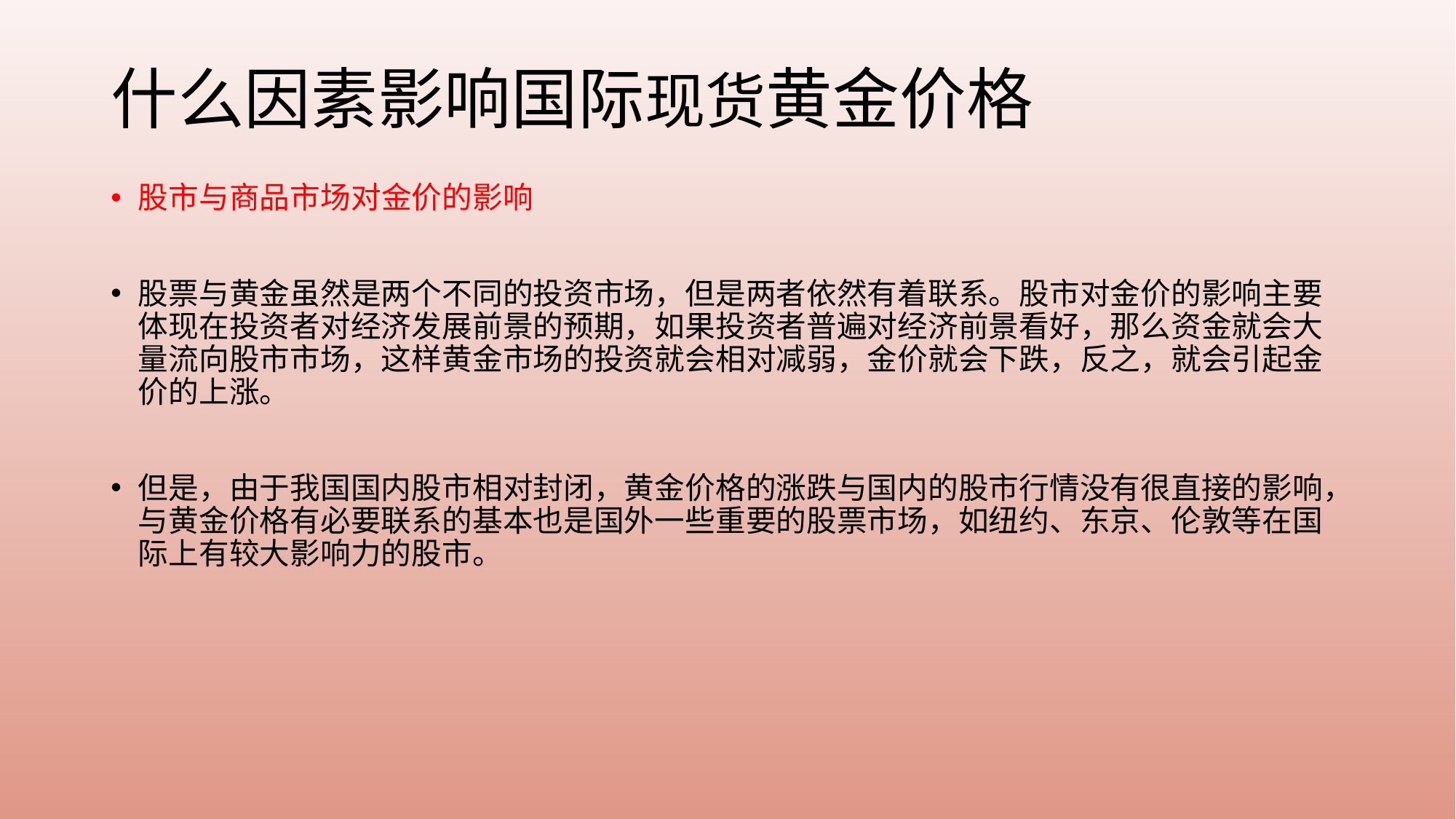

# 什么因素影响国际现货黄金价格
股市与商品市场对金价的影响

股票与黄金虽然是两个不同的投资市场，但是两者依然有着联系。股市对金价的影响主要体现在投资者对经济发展前景的预期，如果投资者普遍对经济前景看好，那么资金就会大量流向股市市场，这样黄金市场的投资就会相对减弱，金价就会下跌，反之，就会引起金价的上涨。

但是，由于我国国内股市相对封闭，黄金价格的涨跌与国内的股市行情没有很直接的影响，与黄金价格有必要联系的基本也是国外一些重要的股票市场，如纽约、东京、伦敦等在国际上有较大影响力的股市。